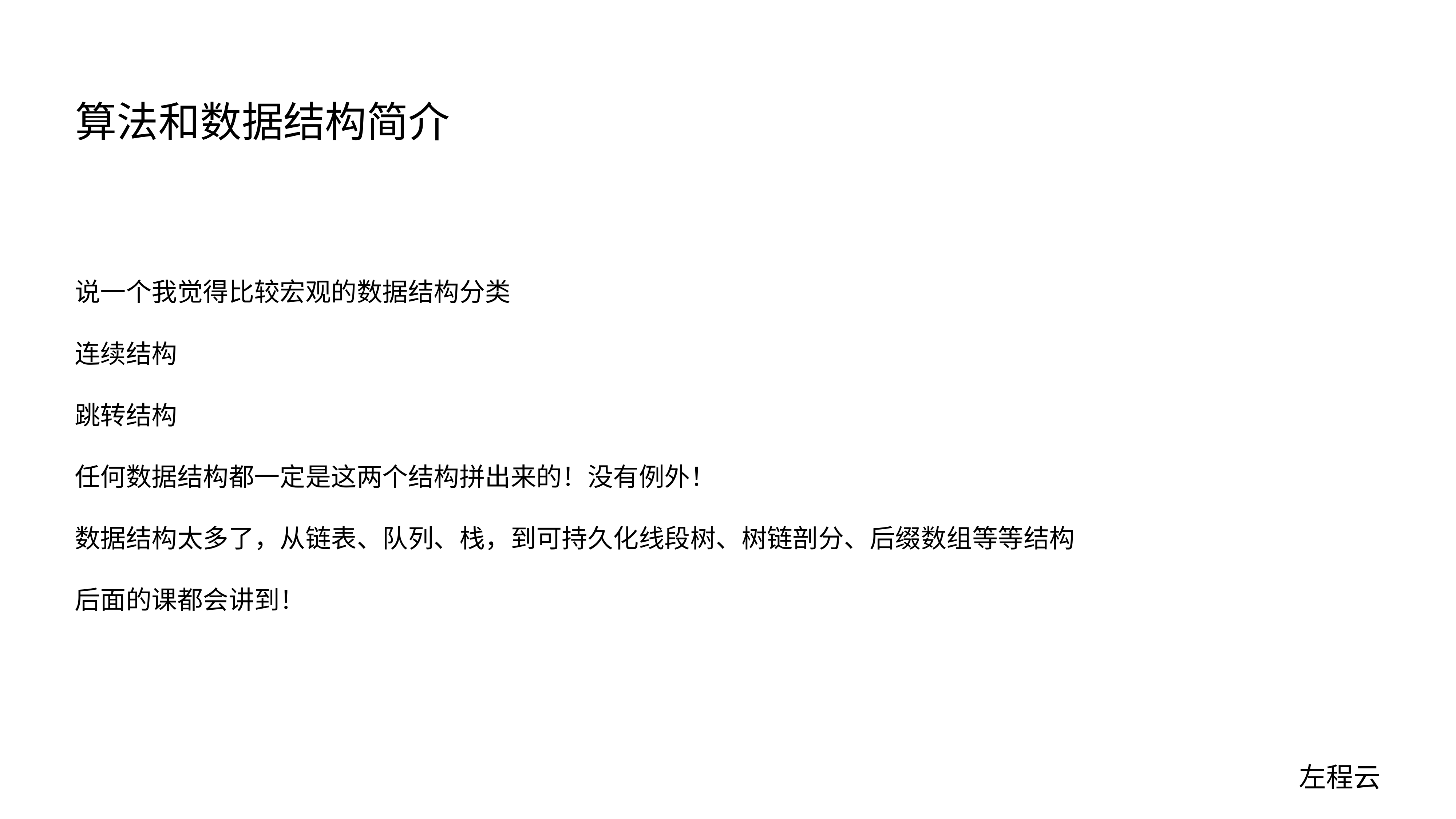

# 算法和数据结构简介
说一个我觉得比较宏观的数据结构分类

连续结构

跳转结构

任何数据结构都一定是这两个结构拼出来的！没有例外！

数据结构太多了，从链表、队列、栈，到可持久化线段树、树链剖分、后缀数组等等结构

后面的课都会讲到！
左程云